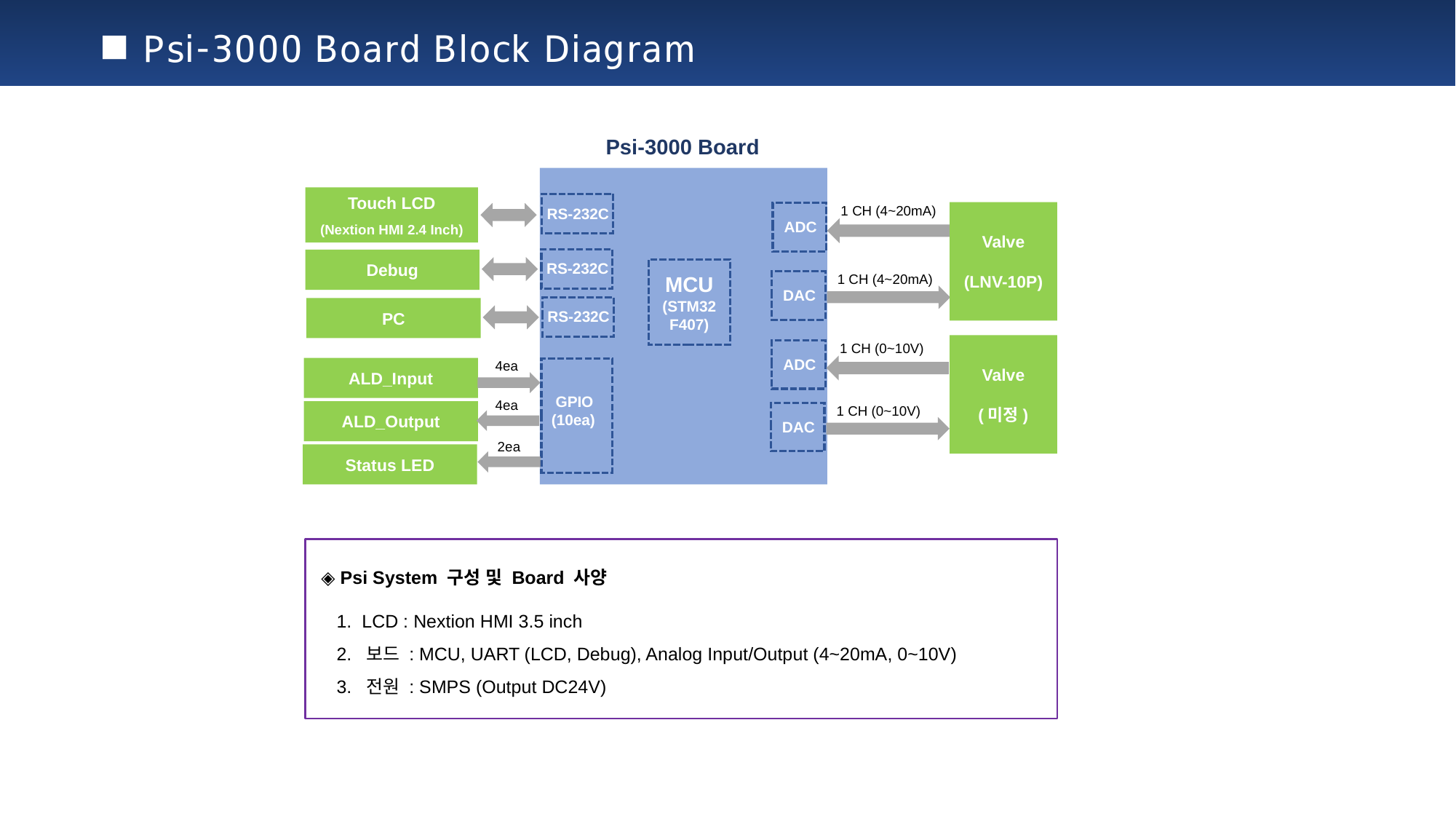

2. Test 항목 -  1) calibration - HF
        ■ Psi-3000 Board Block Diagram
Psi-3000 Board

Touch LCD
(Nextion HMI 2.4 Inch)
1 CH (4~20mA)
RS-232C

Valve
(LNV-10P)

ADC

Debug
RS-232C

MCU
(STM32F407)
1 CH (4~20mA)

DAC

PC
RS-232C

1 CH (0~10V)
Valve
(미정)

ADC
4ea

ALD_Input

 GPIO
(10ea)
4ea
1 CH (0~10V)

ALD_Output

DAC

2ea
Status LED

 ◈ Psi System 구성 및 Board 사양
    1.  LCD : Nextion HMI 3.5 inch
    2.  보드 : MCU, UART (LCD, Debug), Analog Input/Output (4~20mA, 0~10V)
    3.  전원 : SMPS (Output DC24V)